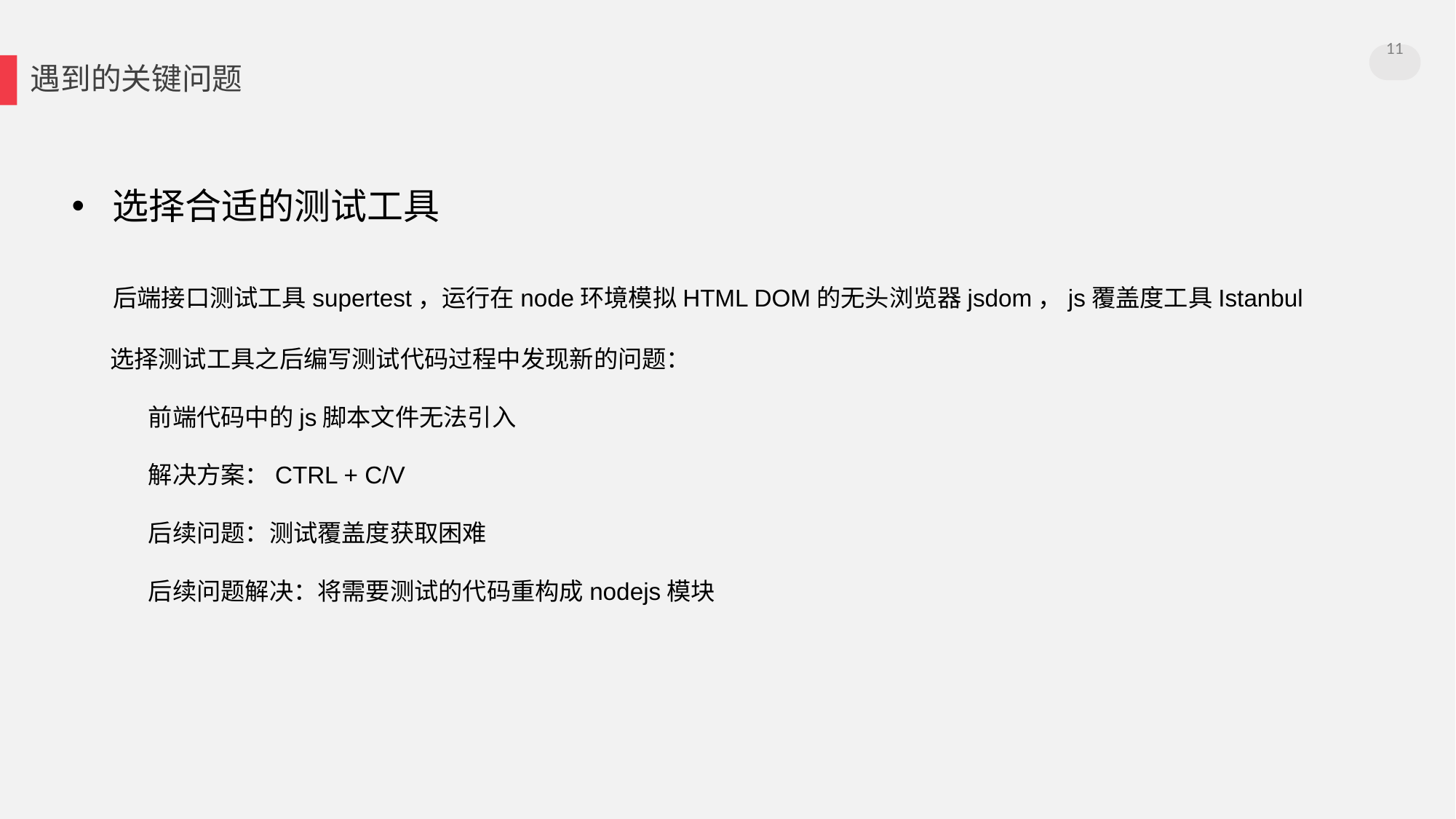

11
遇到的关键问题
选择合适的测试工具
    后端接口测试工具supertest，运行在node环境模拟HTML DOM的无头浏览器jsdom，js覆盖度工具Istanbul
      选择测试工具之后编写测试代码过程中发现新的问题：
             前端代码中的js脚本文件无法引入
             解决方案：CTRL + C/V
             后续问题：测试覆盖度获取困难
             后续问题解决：将需要测试的代码重构成nodejs模块